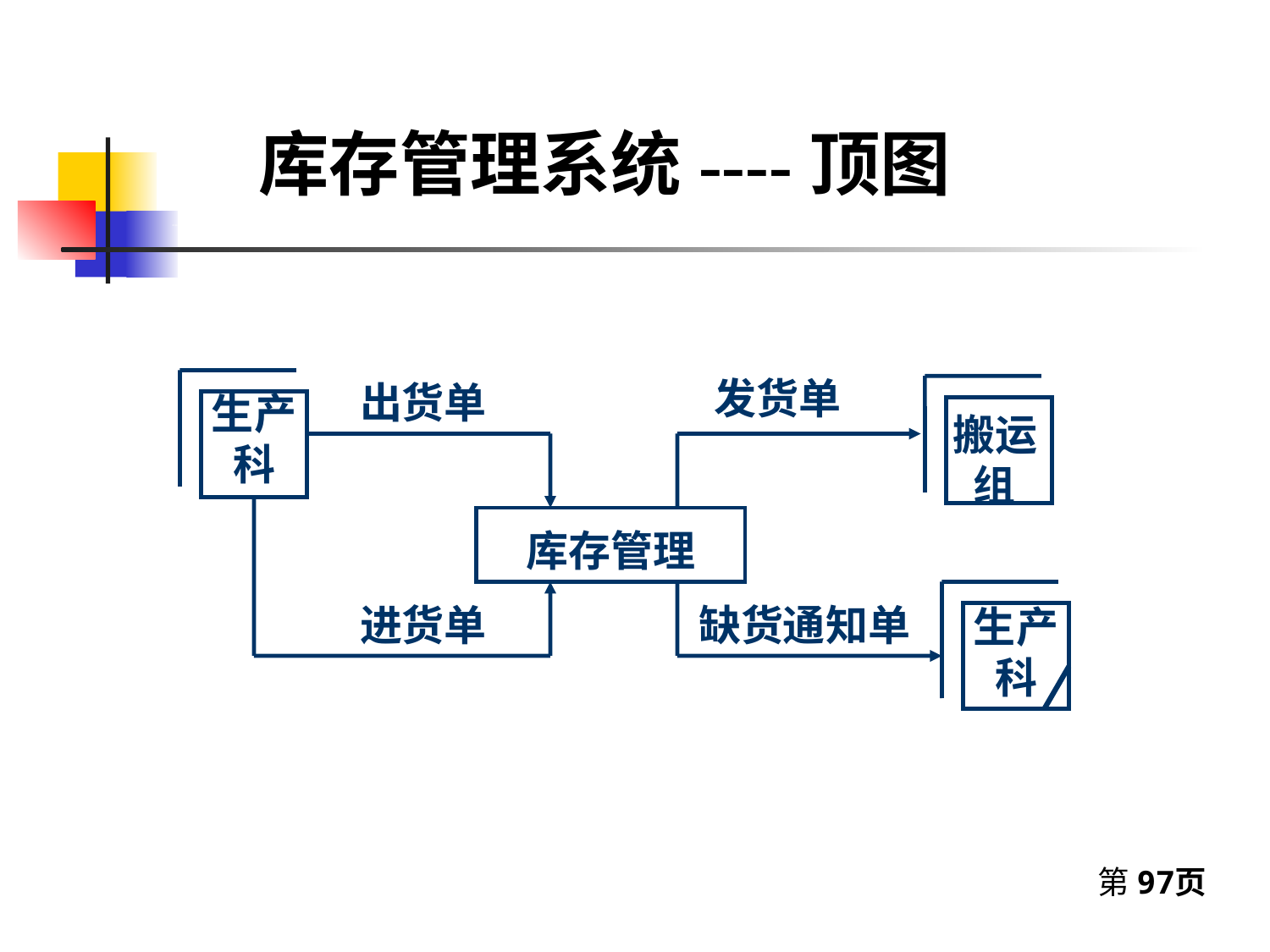

# 库存管理流程图实例（顶）
库存管理系统----顶图
发货单

出货单

生产科
搬运组

库存管理

进货单
缺货通知单
生产科